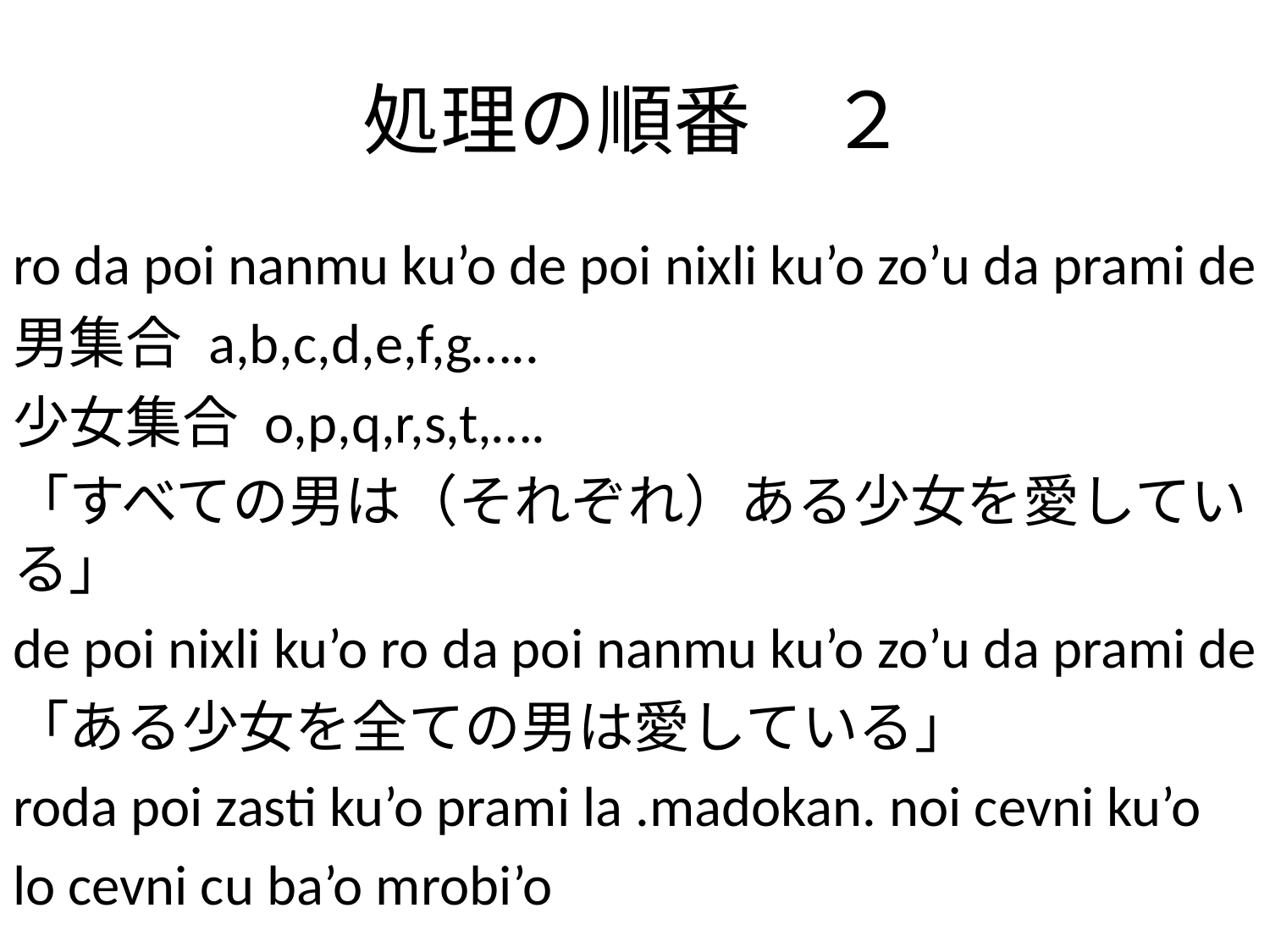

# 処理の順番　２
ro da poi nanmu ku’o de poi nixli ku’o zo’u da prami de
男集合 a,b,c,d,e,f,g…..
少女集合 o,p,q,r,s,t,….
「すべての男は（それぞれ）ある少女を愛している」
de poi nixli ku’o ro da poi nanmu ku’o zo’u da prami de
「ある少女を全ての男は愛している」
roda poi zasti ku’o prami la .madokan. noi cevni ku’o
lo cevni cu ba’o mrobi’o